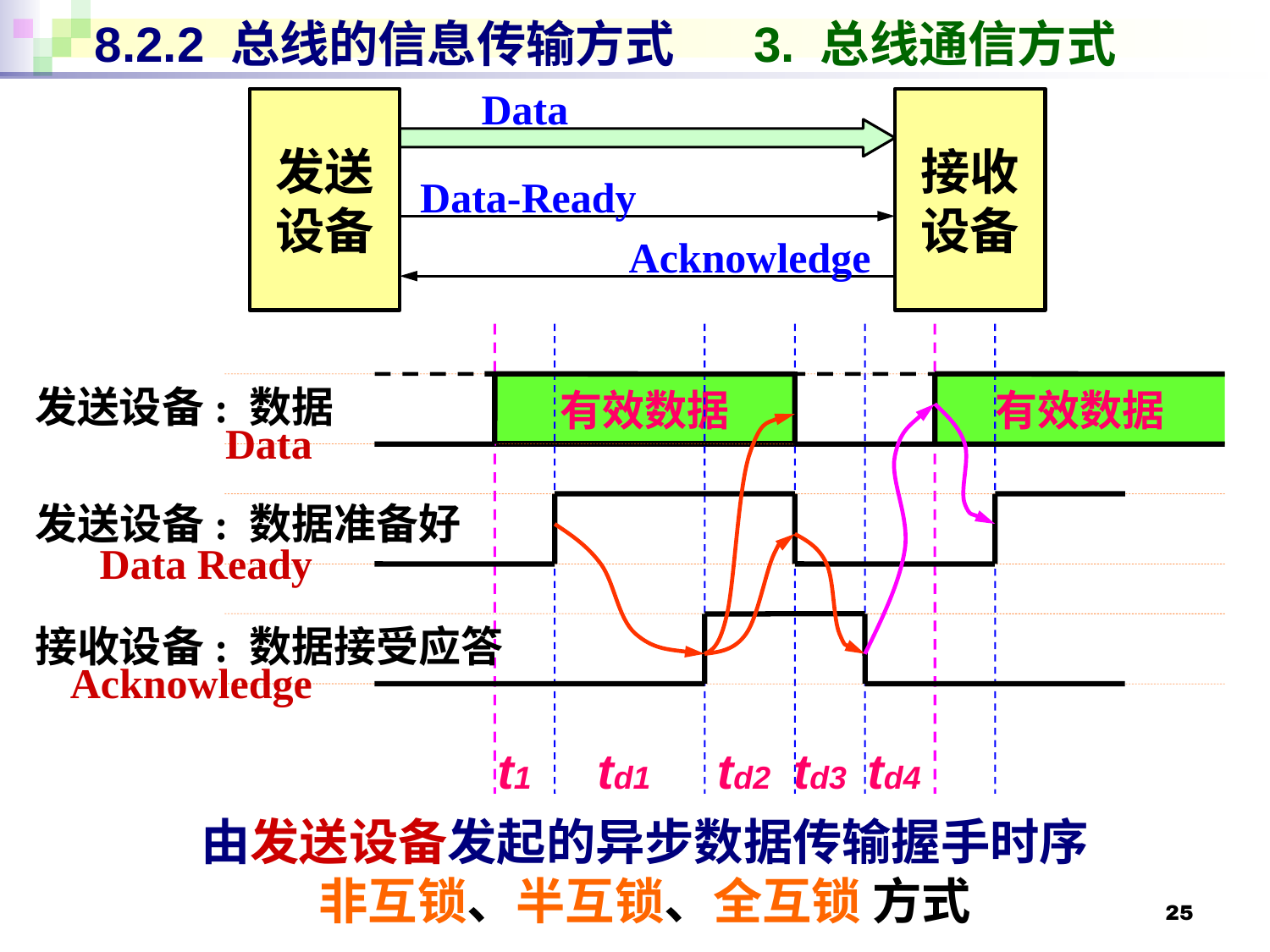

# 8.2.2 总线的信息传输方式      3. 总线通信方式
Data
发送
设备
接收
设备

Data-Ready
Acknowledge

发送设备: 数据

有效数据

有效数据

Data

发送设备: 数据准备好

Data Ready

接收设备: 数据接受应答

Acknowledge

t1
td1
td2
td3
td4
由发送设备发起的异步数据传输握手时序
非互锁、半互锁、全互锁 方式
25